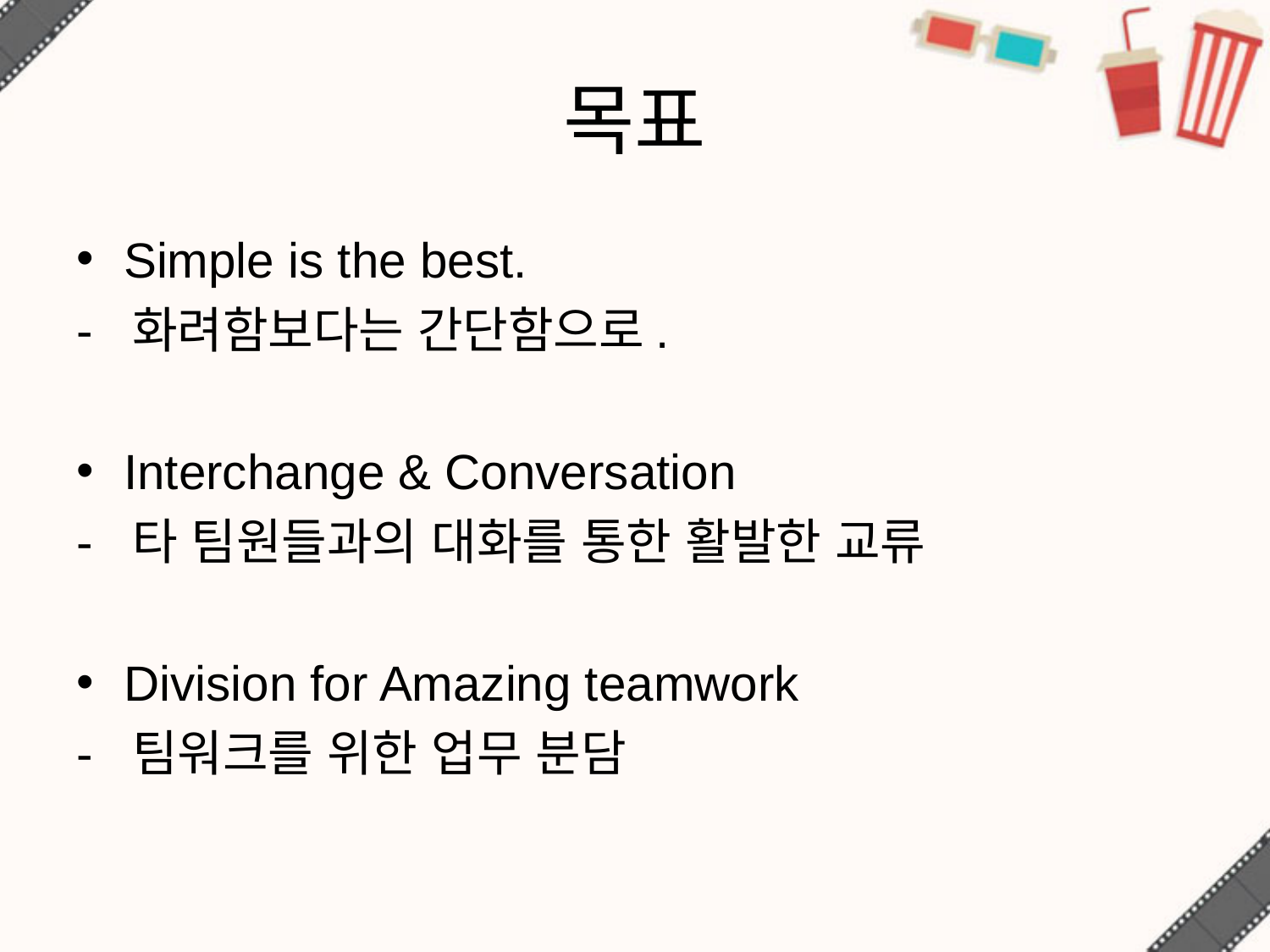

# 목표
Simple is the best.
-  화려함보다는 간단함으로.

Interchange & Conversation
-  타 팀원들과의 대화를 통한 활발한 교류

Division for Amazing teamwork
-  팀워크를 위한 업무 분담